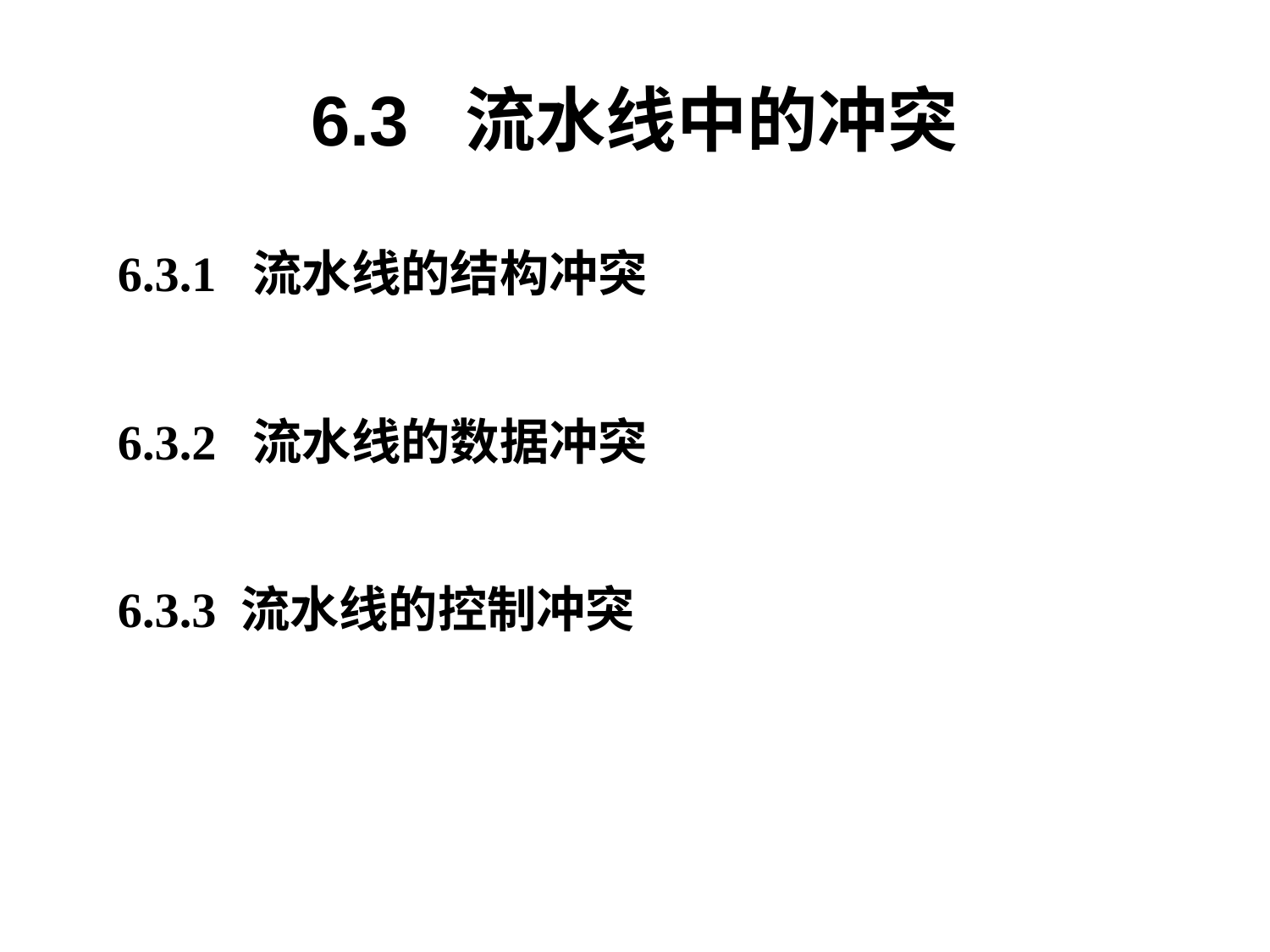

# 6.3  流水线中的冲突
6.3.1  流水线的结构冲突

6.3.2  流水线的数据冲突

6.3.3 流水线的控制冲突